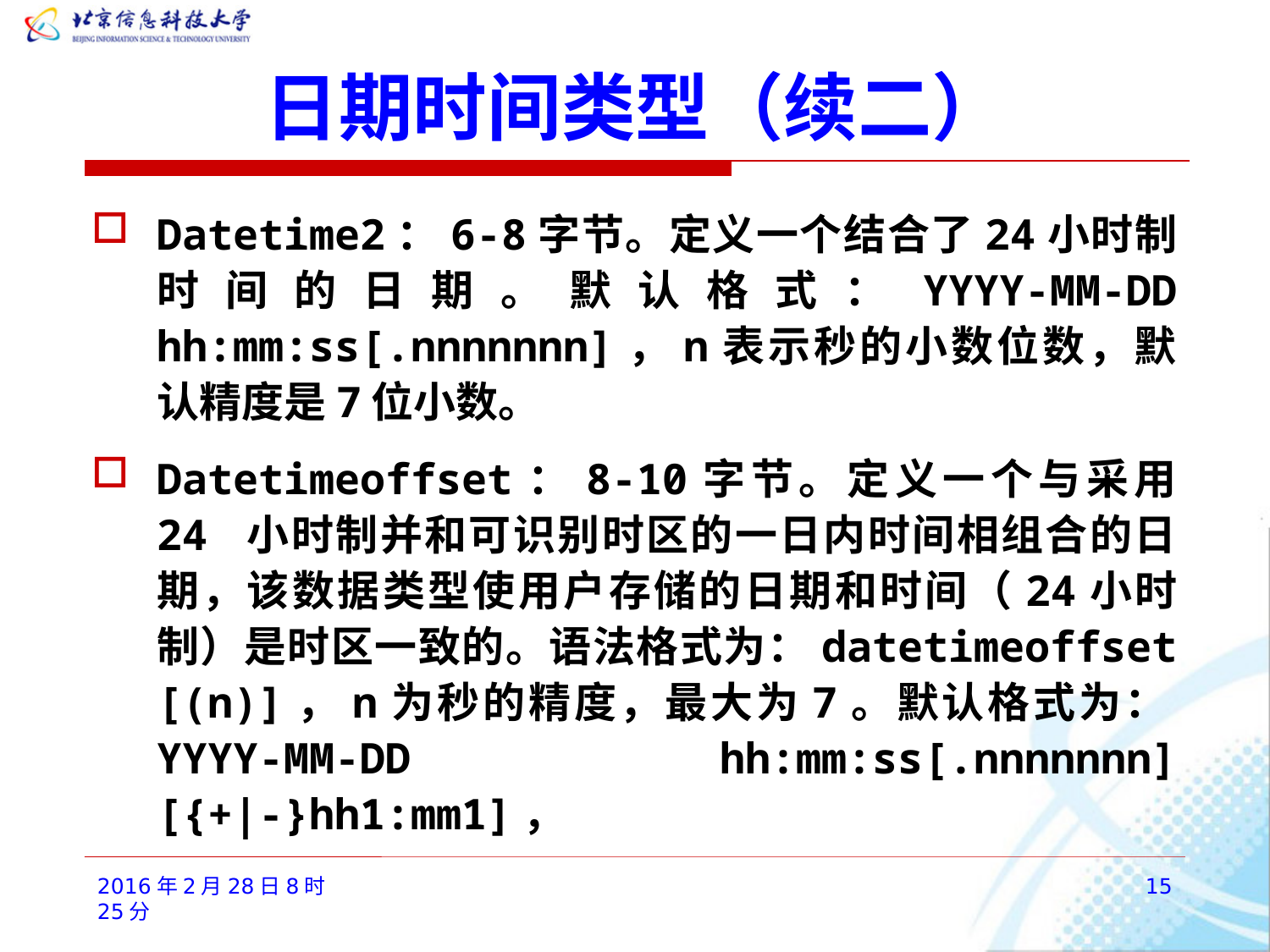

# 日期时间类型（续二）
Datetime2：6-8字节。定义一个结合了24小时制时间的日期。默认格式：YYYY-MM-DD hh:mm:ss[.nnnnnnn]，n表示秒的小数位数，默认精度是7位小数。
Datetimeoffset：8-10字节。定义一个与采用 24 小时制并和可识别时区的一日内时间相组合的日期，该数据类型使用户存储的日期和时间（24小时制）是时区一致的。语法格式为：datetimeoffset [(n)]，n为秒的精度，最大为7。默认格式为：YYYY-MM-DD hh:mm:ss[.nnnnnnn] [{+|-}hh1:mm1]，
2016年2月28日8时25分
15